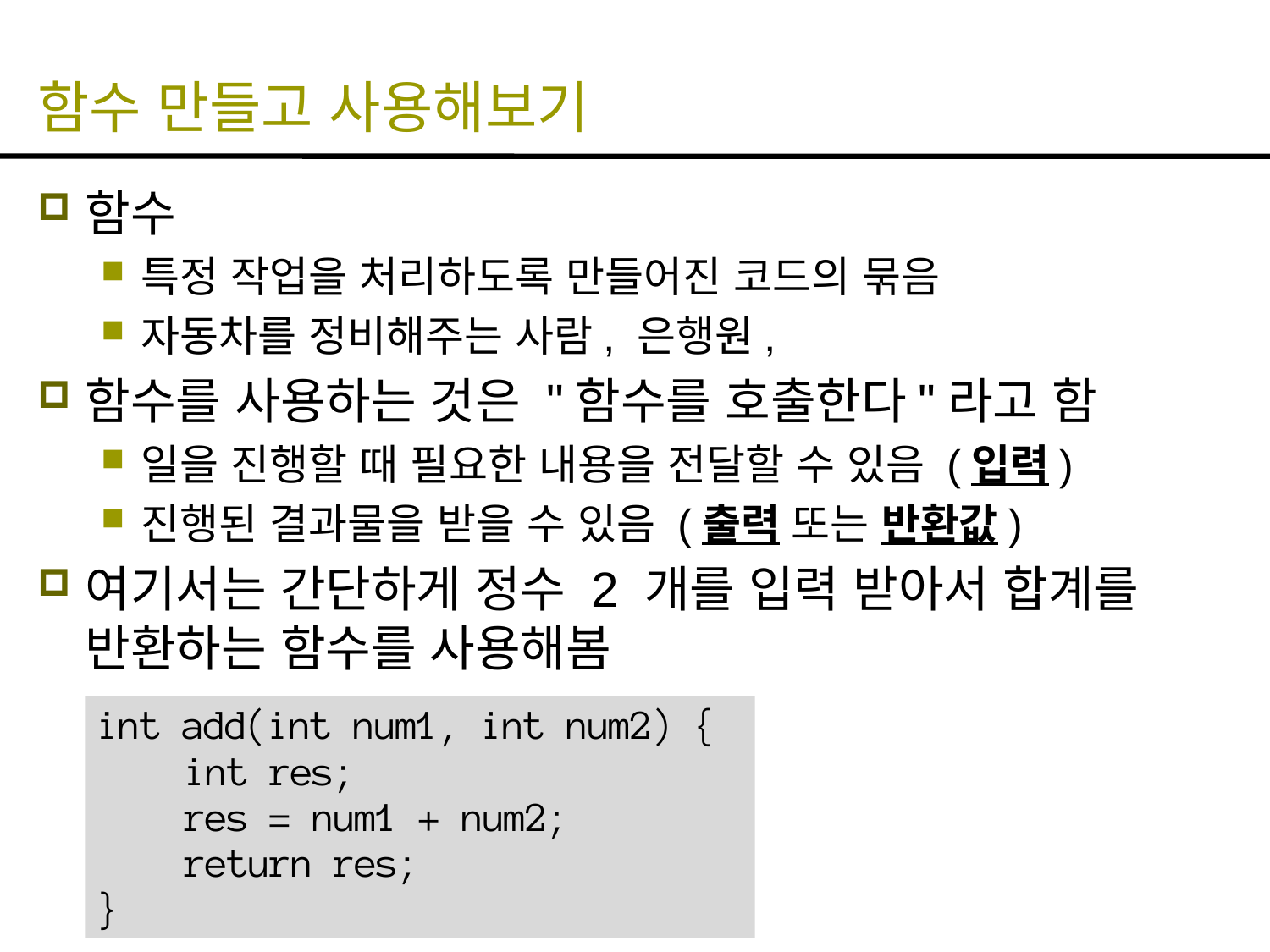

# 함수 만들고 사용해보기
함수
특정 작업을 처리하도록 만들어진 코드의 묶음
자동차를 정비해주는 사람, 은행원,
함수를 사용하는 것은 "함수를 호출한다"라고 함
일을 진행할 때 필요한 내용을 전달할 수 있음 (입력)
진행된 결과물을 받을 수 있음 (출력 또는 반환값)
여기서는 간단하게 정수 2 개를 입력 받아서 합계를 반환하는 함수를 사용해봄

int add(int num1, int num2) {
    int res;
    res = num1 + num2;
    return res;
}